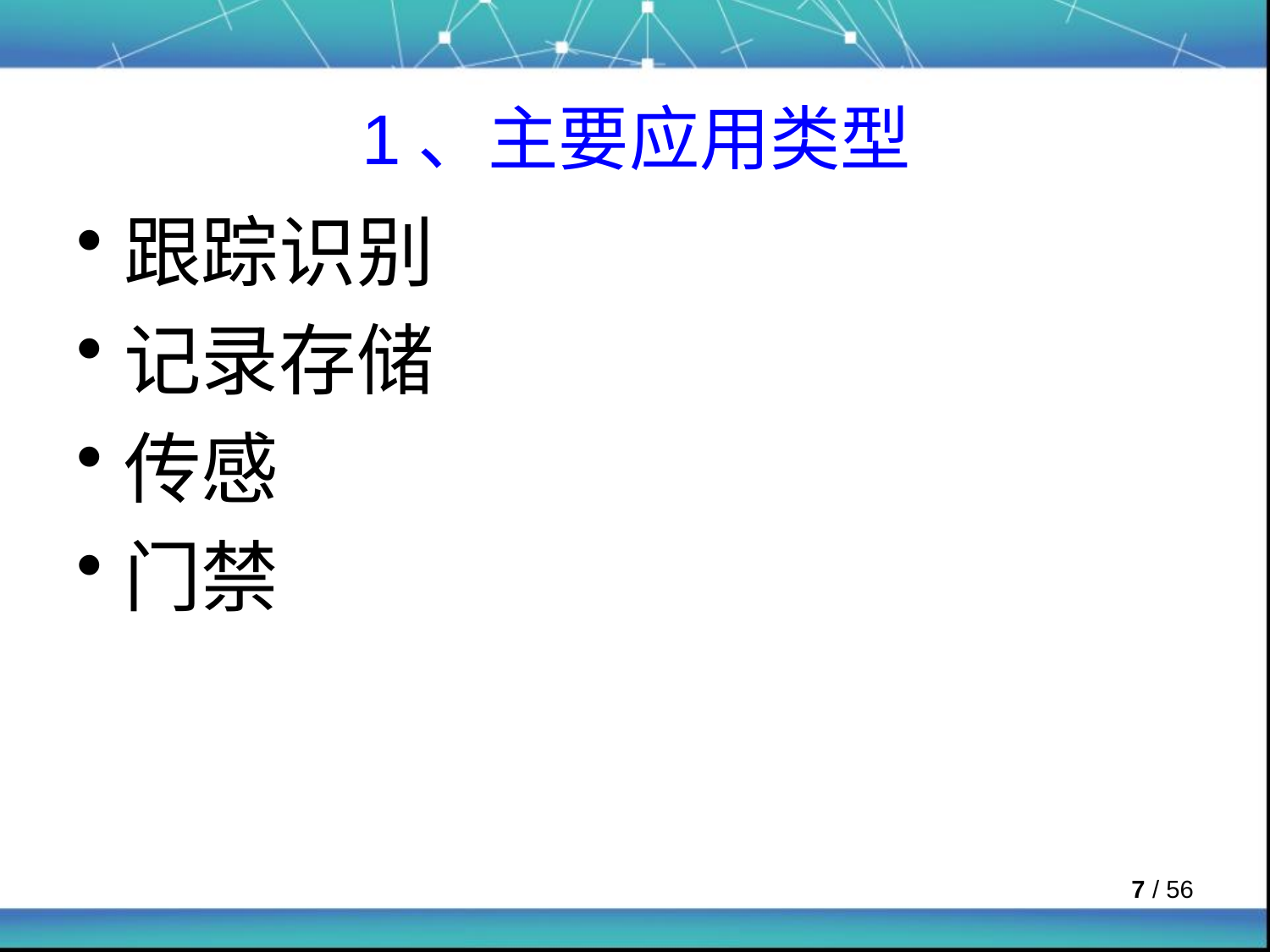

# 1、主要应用类型
跟踪识别
记录存储
传感
门禁

7 / 56